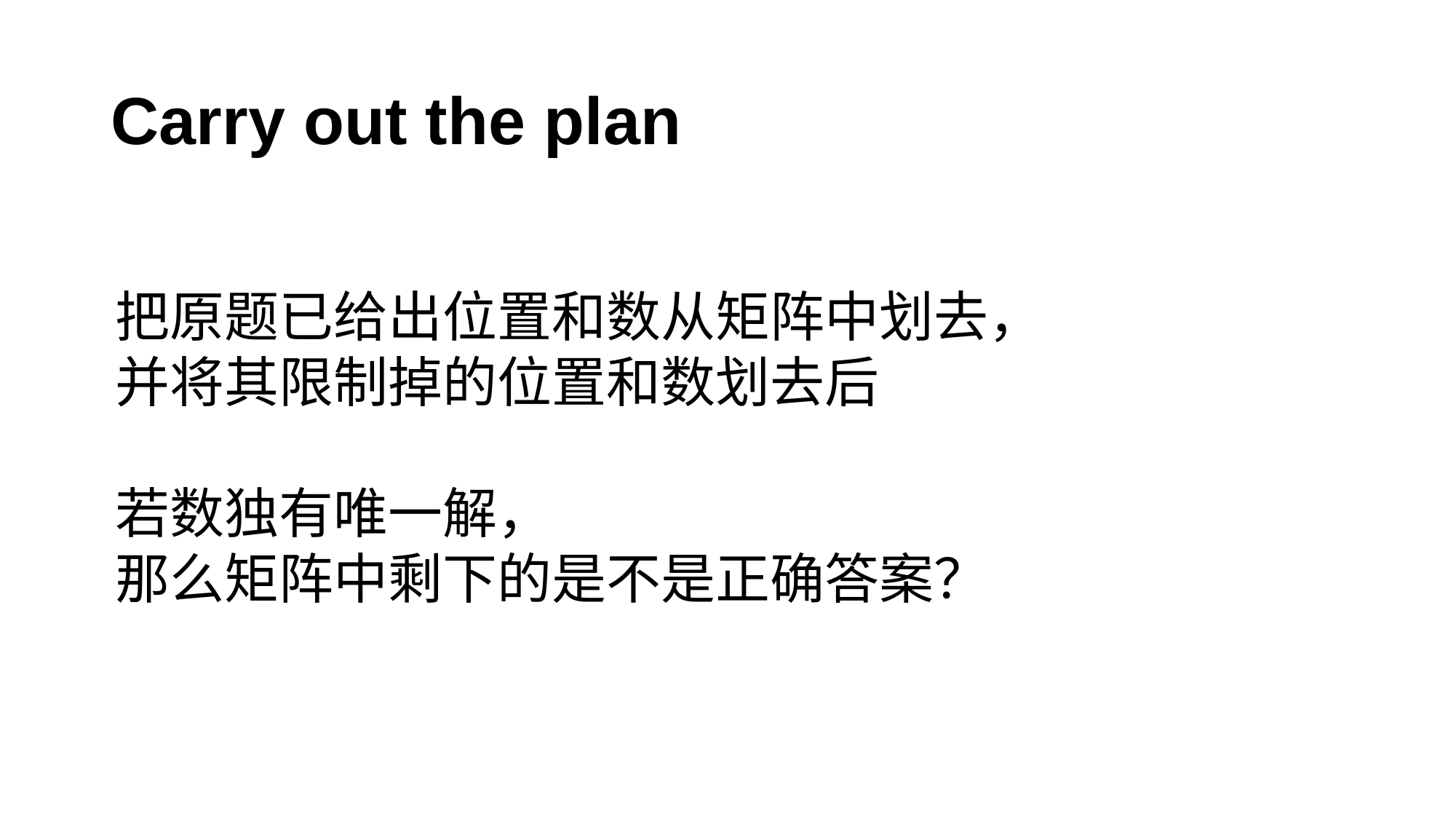

# Carry out the plan
把原题已给出位置和数从矩阵中划去，
并将其限制掉的位置和数划去后

若数独有唯一解，
那么矩阵中剩下的是不是正确答案？